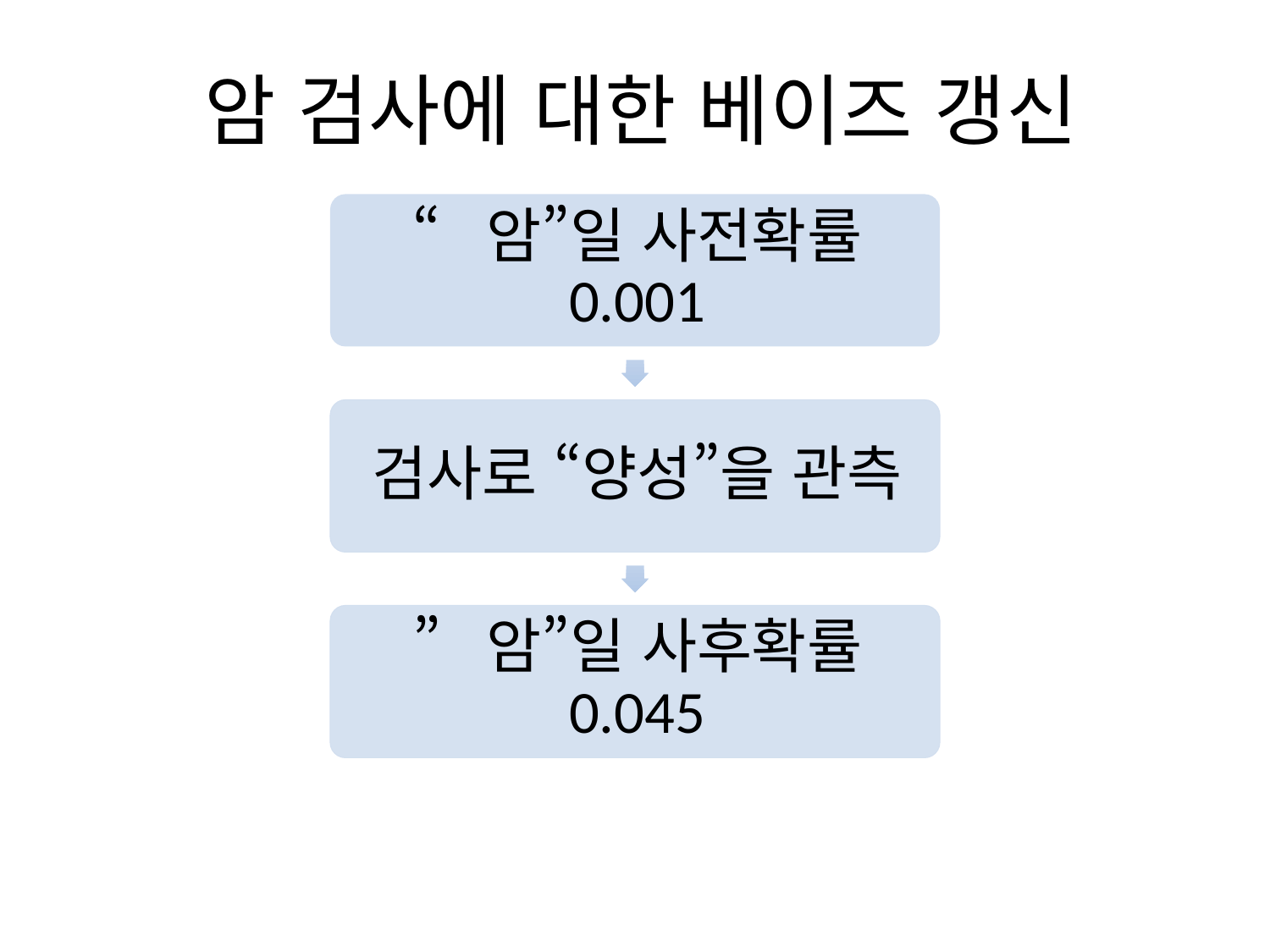

# 암 검사에 대한 베이즈 갱신
“암”일 사전확률 0.001
검사로 “양성”을 관측
”암”일 사후확률 0.045